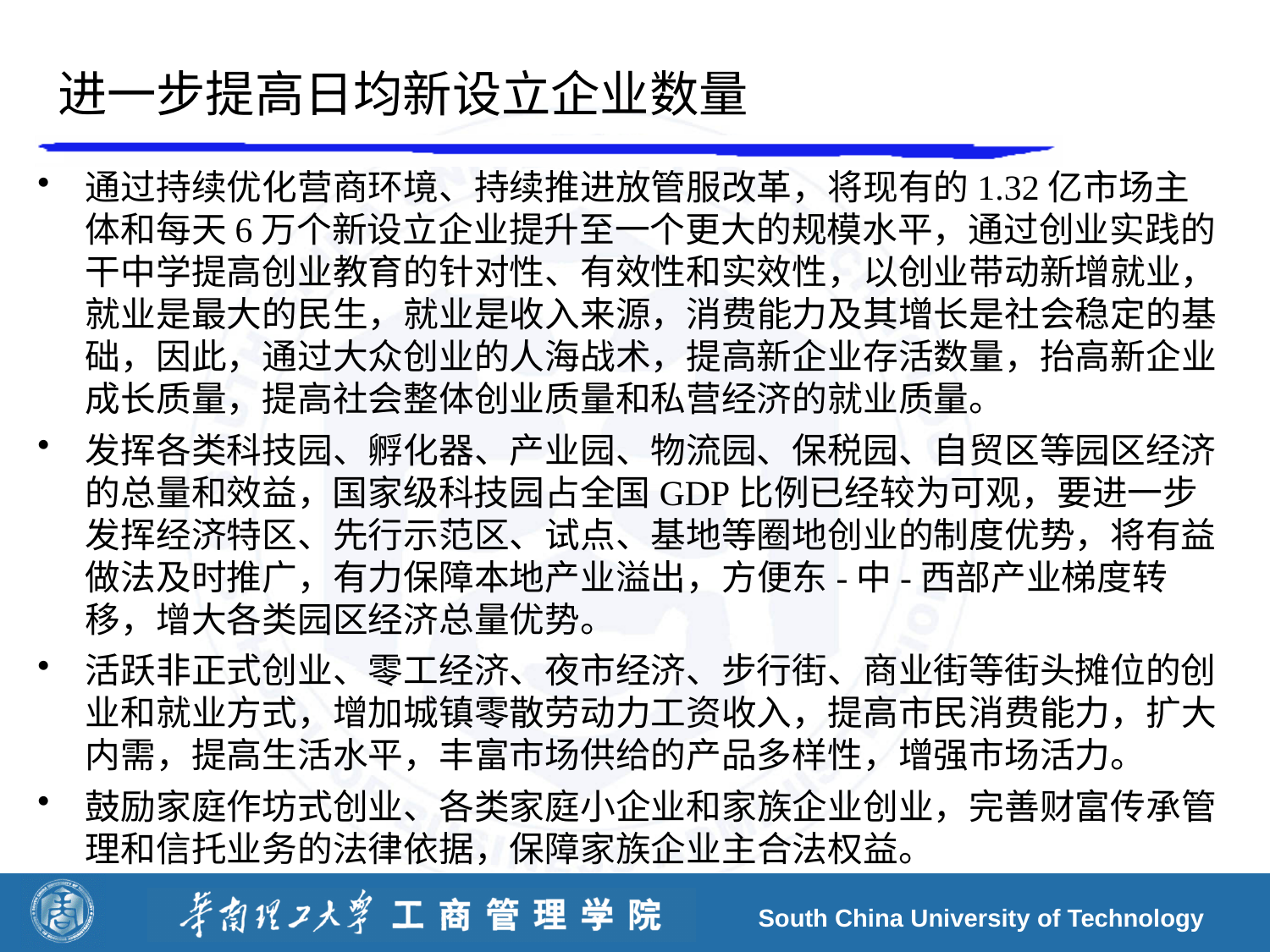

# 进一步提高日均新设立企业数量
通过持续优化营商环境、持续推进放管服改革，将现有的1.32亿市场主体和每天6万个新设立企业提升至一个更大的规模水平，通过创业实践的干中学提高创业教育的针对性、有效性和实效性，以创业带动新增就业，就业是最大的民生，就业是收入来源，消费能力及其增长是社会稳定的基础，因此，通过大众创业的人海战术，提高新企业存活数量，抬高新企业成长质量，提高社会整体创业质量和私营经济的就业质量。
发挥各类科技园、孵化器、产业园、物流园、保税园、自贸区等园区经济的总量和效益，国家级科技园占全国GDP比例已经较为可观，要进一步发挥经济特区、先行示范区、试点、基地等圈地创业的制度优势，将有益做法及时推广，有力保障本地产业溢出，方便东-中-西部产业梯度转移，增大各类园区经济总量优势。
活跃非正式创业、零工经济、夜市经济、步行街、商业街等街头摊位的创业和就业方式，增加城镇零散劳动力工资收入，提高市民消费能力，扩大内需，提高生活水平，丰富市场供给的产品多样性，增强市场活力。
鼓励家庭作坊式创业、各类家庭小企业和家族企业创业，完善财富传承管理和信托业务的法律依据，保障家族企业主合法权益。
South China University of Technology